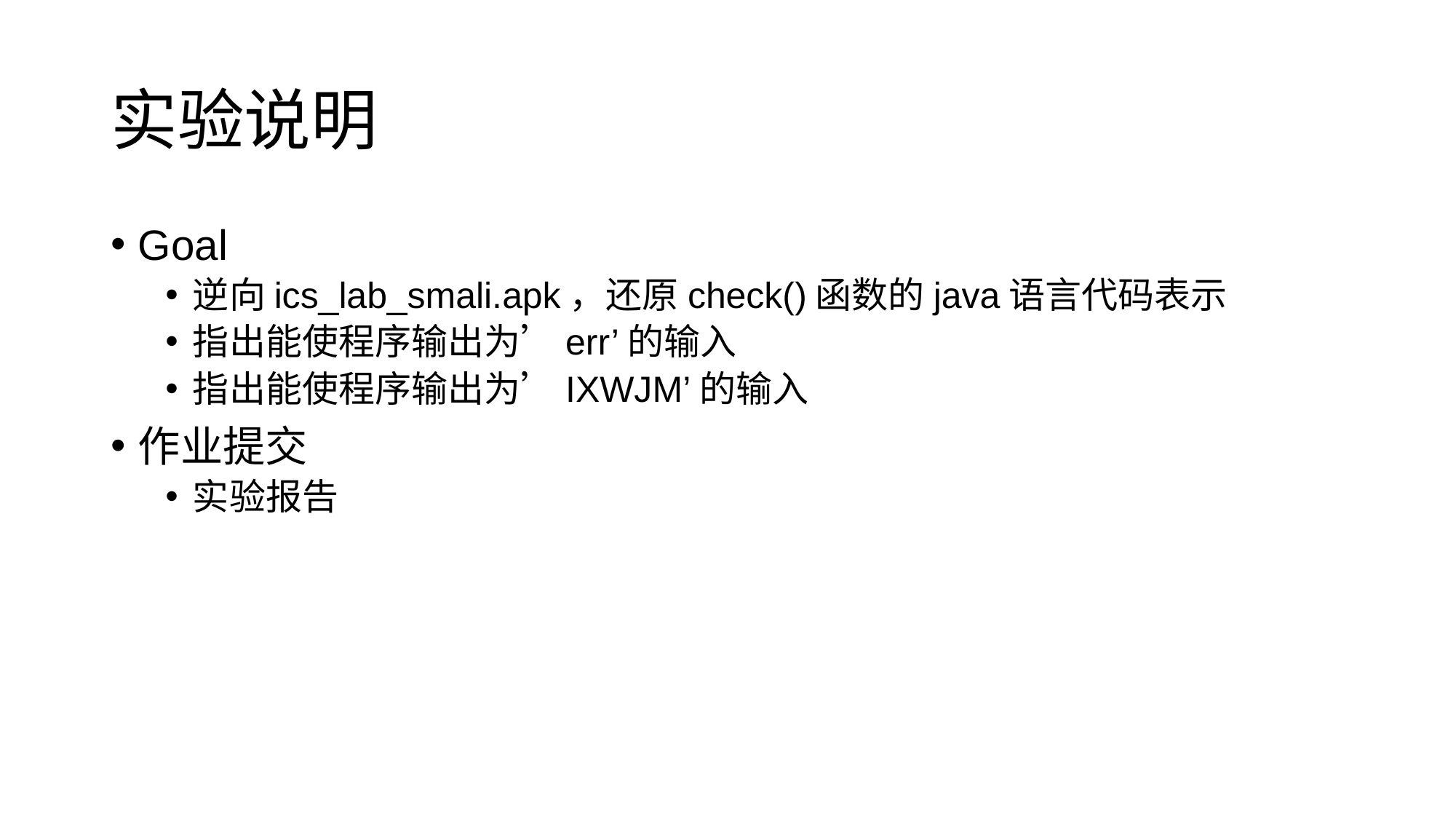

# 实验说明
Goal
逆向ics_lab_smali.apk，还原check()函数的java语言代码表示
指出能使程序输出为’err’的输入
指出能使程序输出为’IXWJM’的输入
作业提交
实验报告